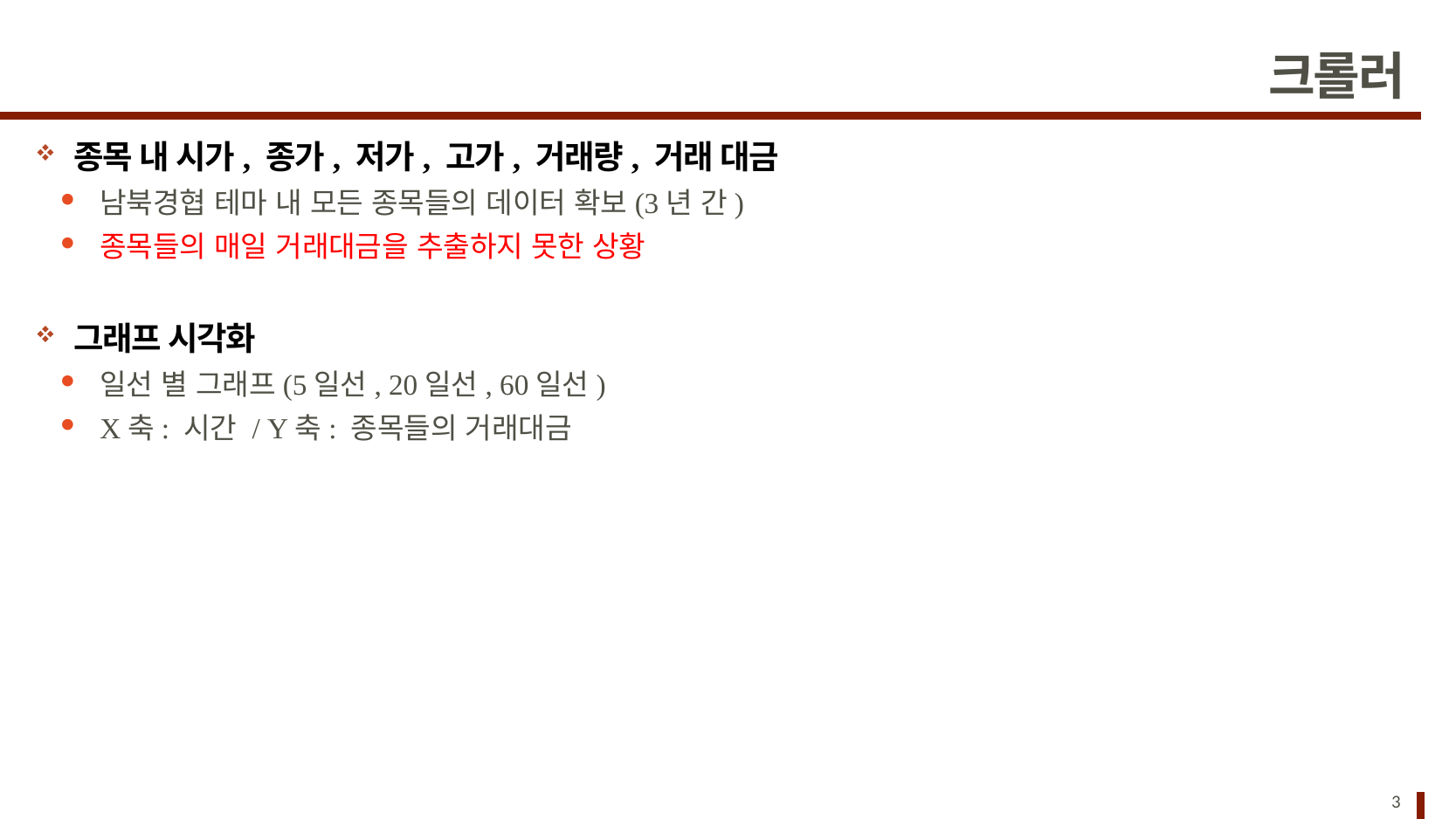

# 크롤러
종목 내 시가, 종가, 저가, 고가, 거래량, 거래 대금
남북경협 테마 내 모든 종목들의 데이터 확보(3년 간)
종목들의 매일 거래대금을 추출하지 못한 상황
그래프 시각화
일선 별 그래프(5일선, 20일선, 60일선)
X축: 시간 / Y축: 종목들의 거래대금

3